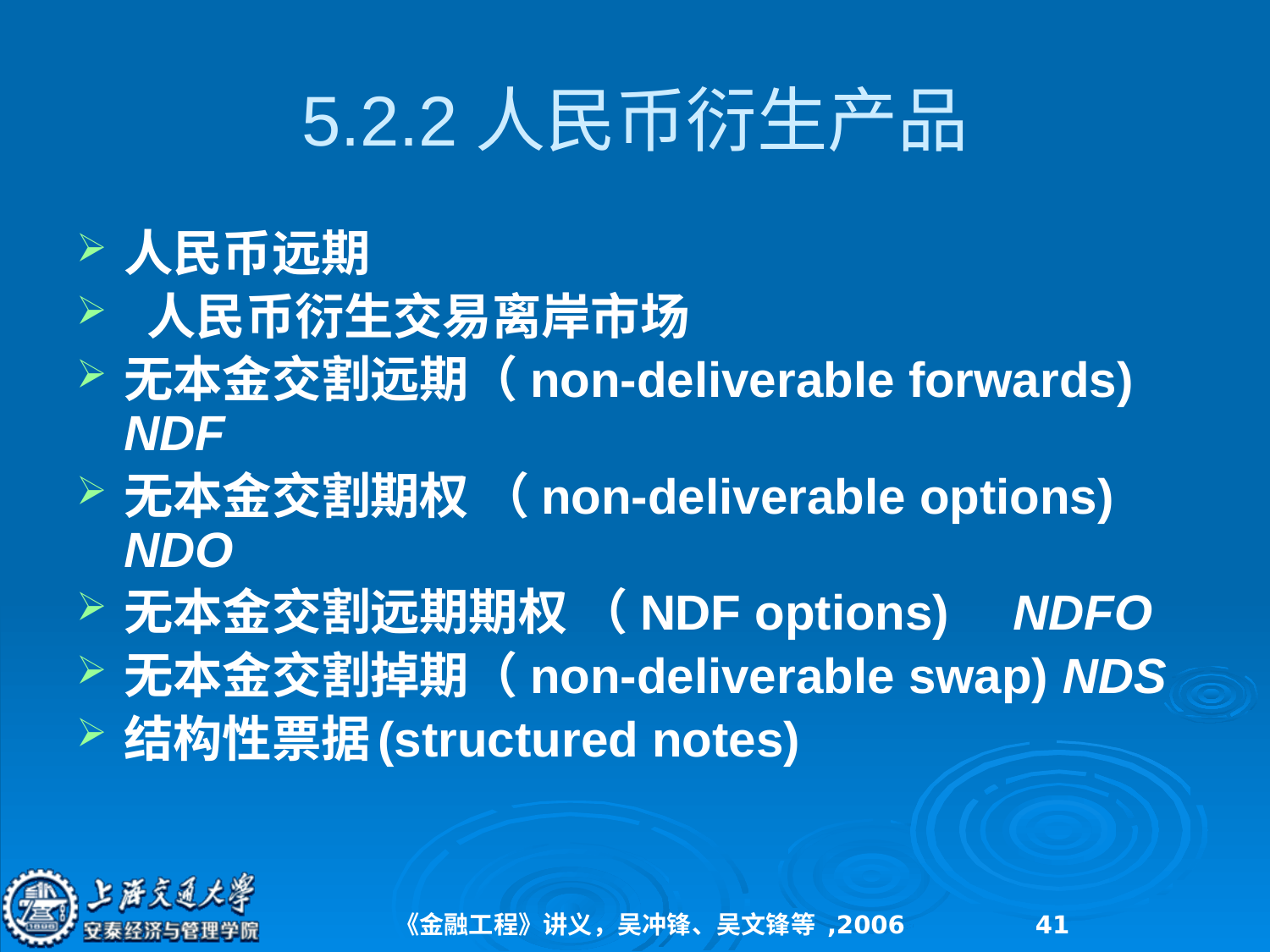

# 5.2.2人民币衍生产品
人民币远期
 人民币衍生交易离岸市场
无本金交割远期（non-deliverable forwards) NDF
无本金交割期权 （non-deliverable options) NDO
无本金交割远期期权 （NDF options) 	NDFO
无本金交割掉期（non-deliverable swap) NDS
结构性票据	(structured notes)